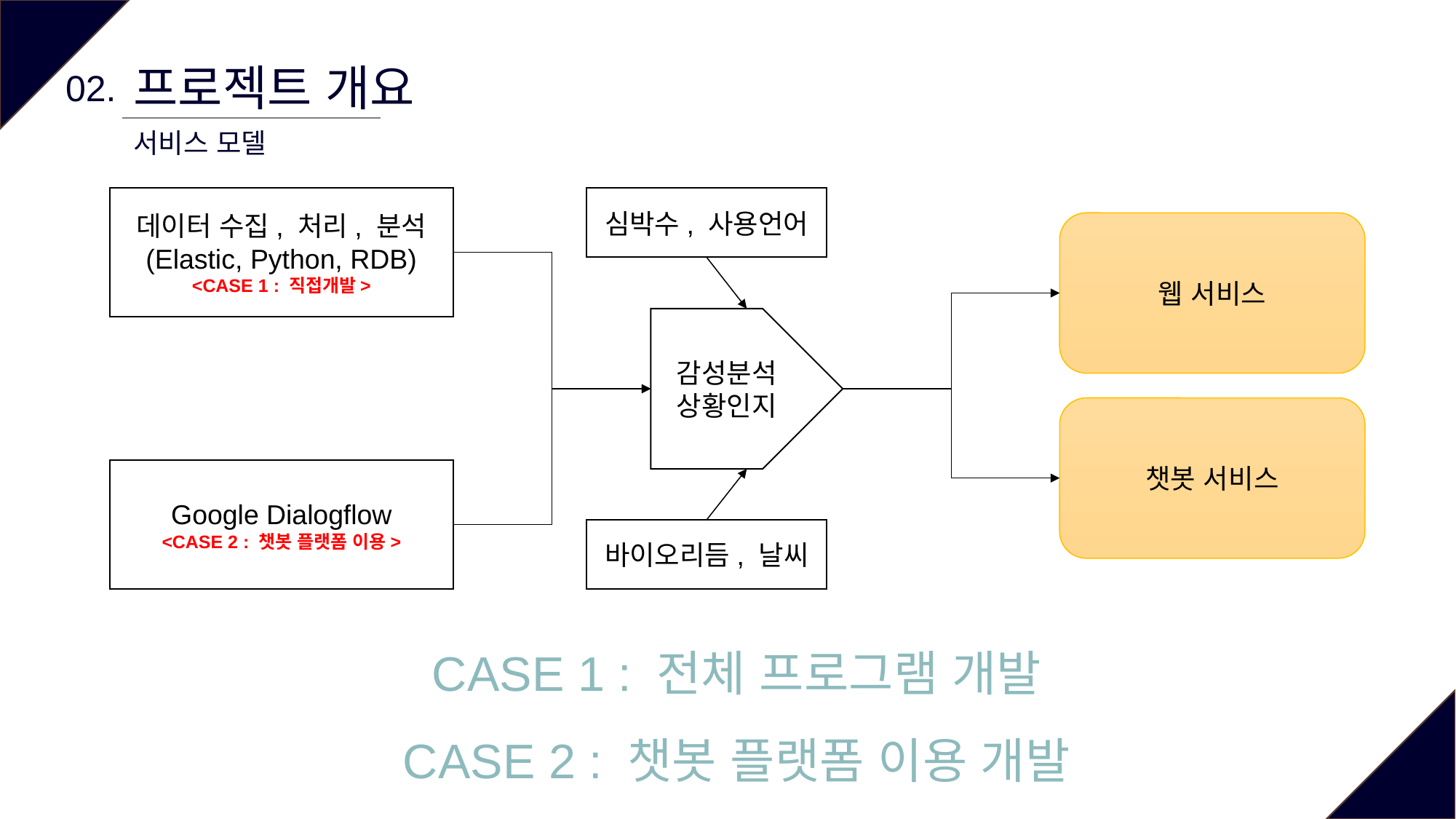

프로젝트 개요
02.
서비스 모델
데이터 수집, 처리, 분석
(Elastic, Python, RDB)
<CASE 1 : 직접개발>
심박수, 사용언어
웹 서비스
감성분석
상황인지
챗봇 서비스
Google Dialogflow
<CASE 2 : 챗봇 플랫폼 이용>
바이오리듬, 날씨
CASE 1 : 전체 프로그램 개발
CASE 2 : 챗봇 플랫폼 이용 개발